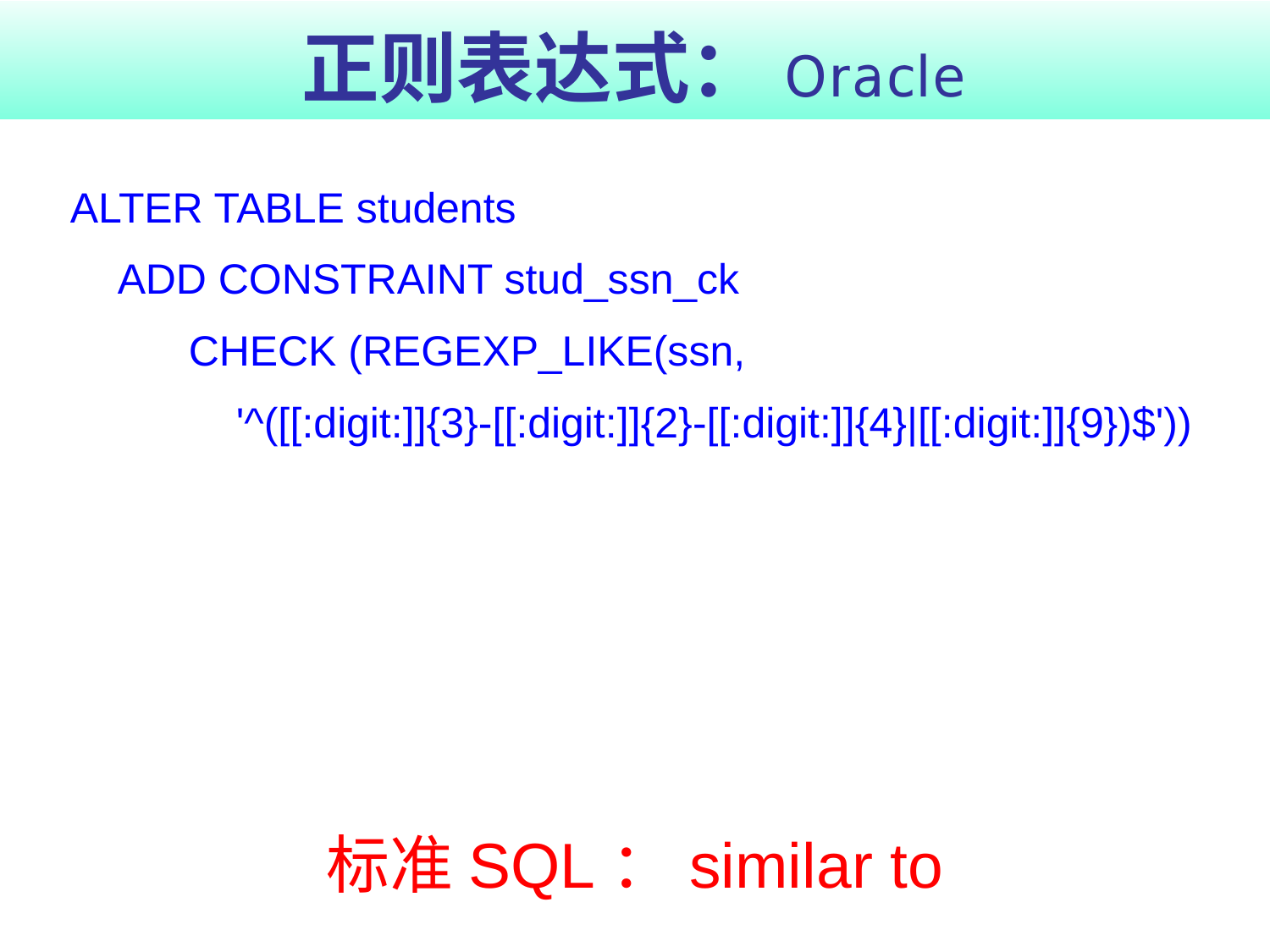

# 正则表达式：Oracle
ALTER TABLE students
    ADD CONSTRAINT stud_ssn_ck
          CHECK (REGEXP_LIKE(ssn,
              '^([[:digit:]]{3}-[[:digit:]]{2}-[[:digit:]]{4}|[[:digit:]]{9})$'))
标准SQL：similar to